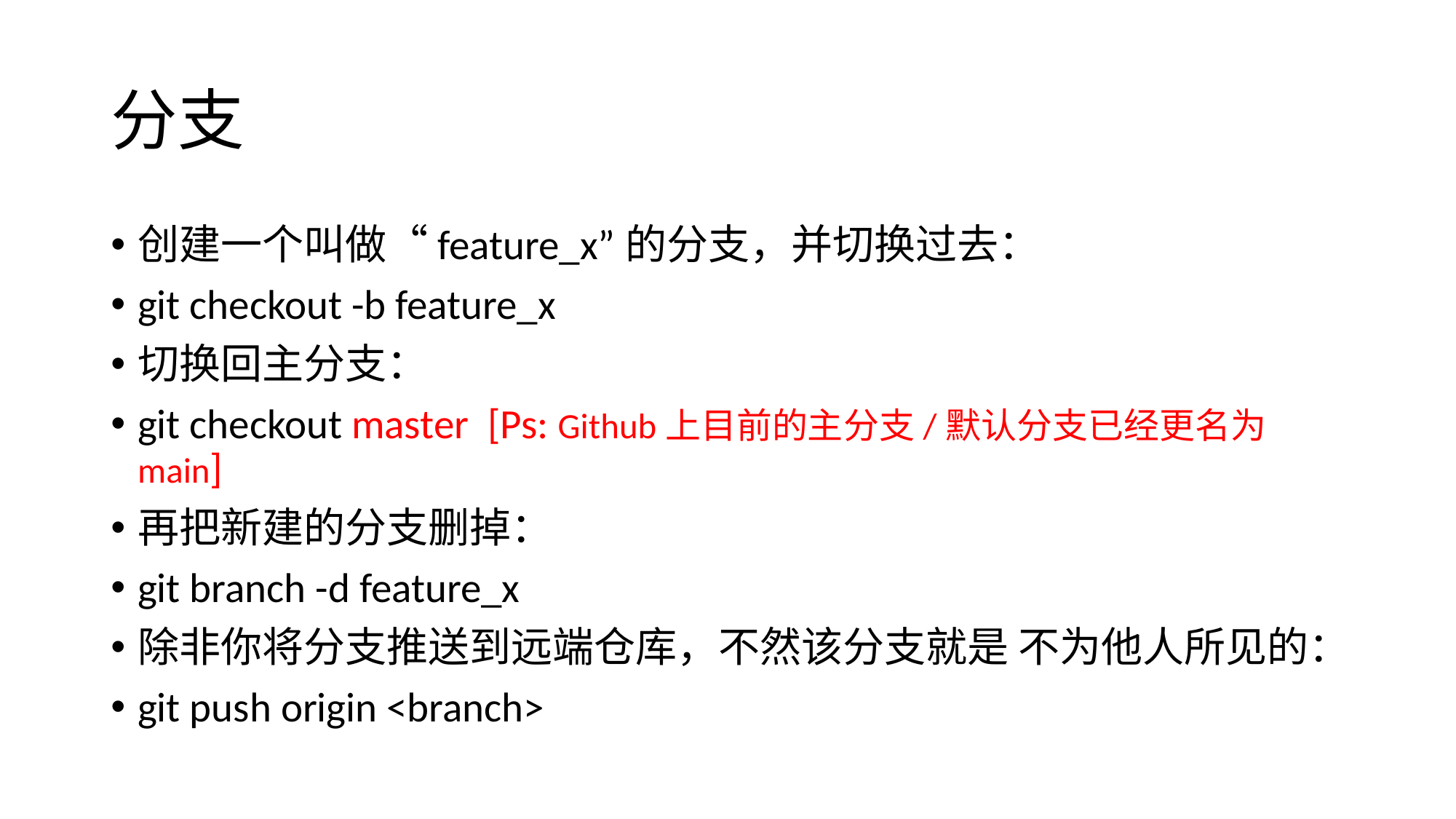

# 分支
创建一个叫做“feature_x”的分支，并切换过去：
git checkout -b feature_x
切换回主分支：
git checkout master  [Ps: Github上目前的主分支/默认分支已经更名为main]
再把新建的分支删掉：
git branch -d feature_x
除非你将分支推送到远端仓库，不然该分支就是 不为他人所见的：
git push origin <branch>